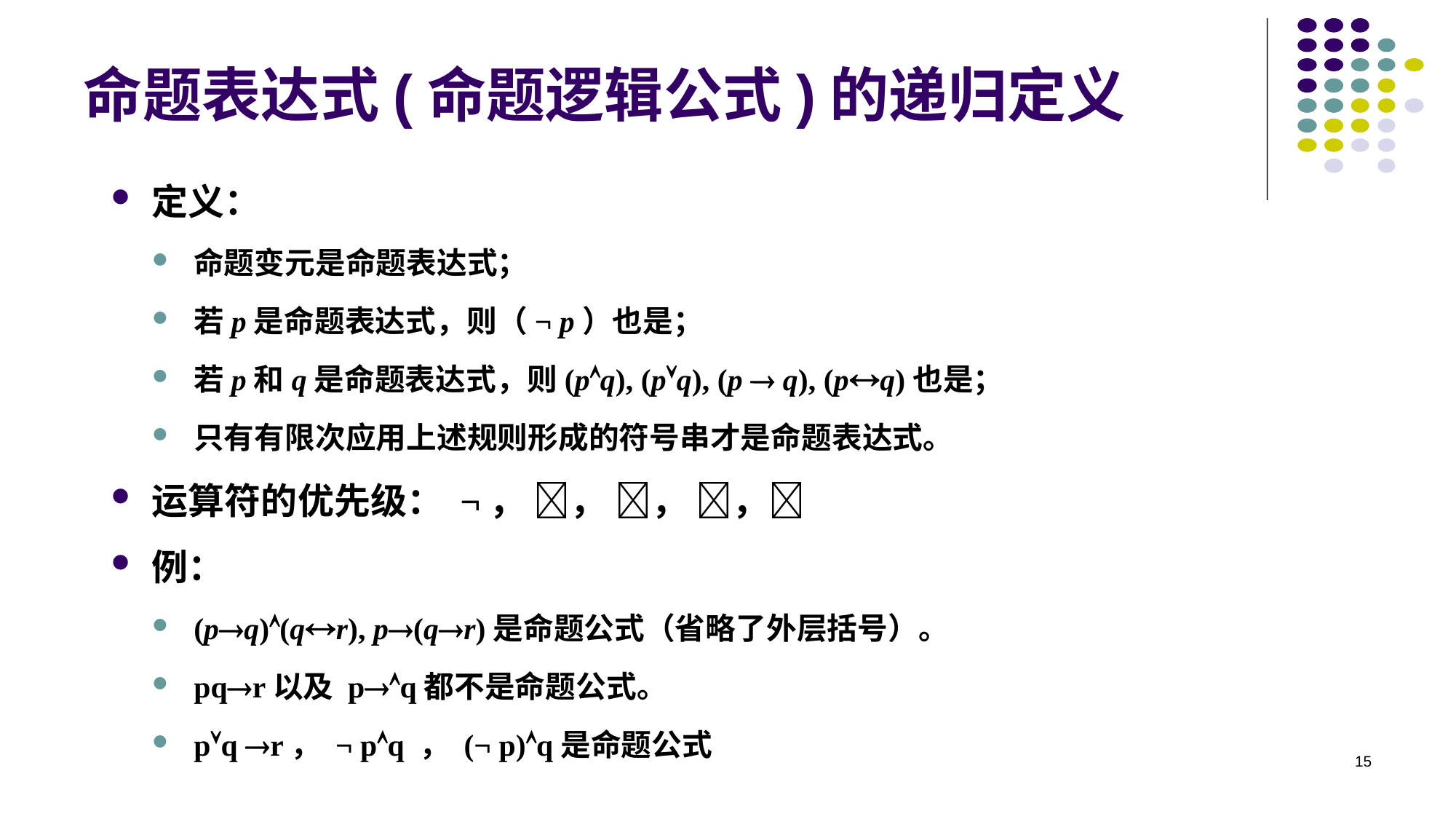

# 命题表达式(命题逻辑公式)的递归定义
定义：
命题变元是命题表达式；
若p是命题表达式，则（¬ p）也是；
若p和q是命题表达式，则(p∧q), (p∨q), (p → q), (p↔q)也是；
只有有限次应用上述规则形成的符号串才是命题表达式。
运算符的优先级： ¬， ∧， ∨， →，↔
例：
(p→q)∧(q↔r), p→(q→r)是命题公式（省略了外层括号）。
pq→r以及 p→∧q都不是命题公式。
p∨q →r， ¬ p∧q ， (¬ p)∧q是命题公式
15